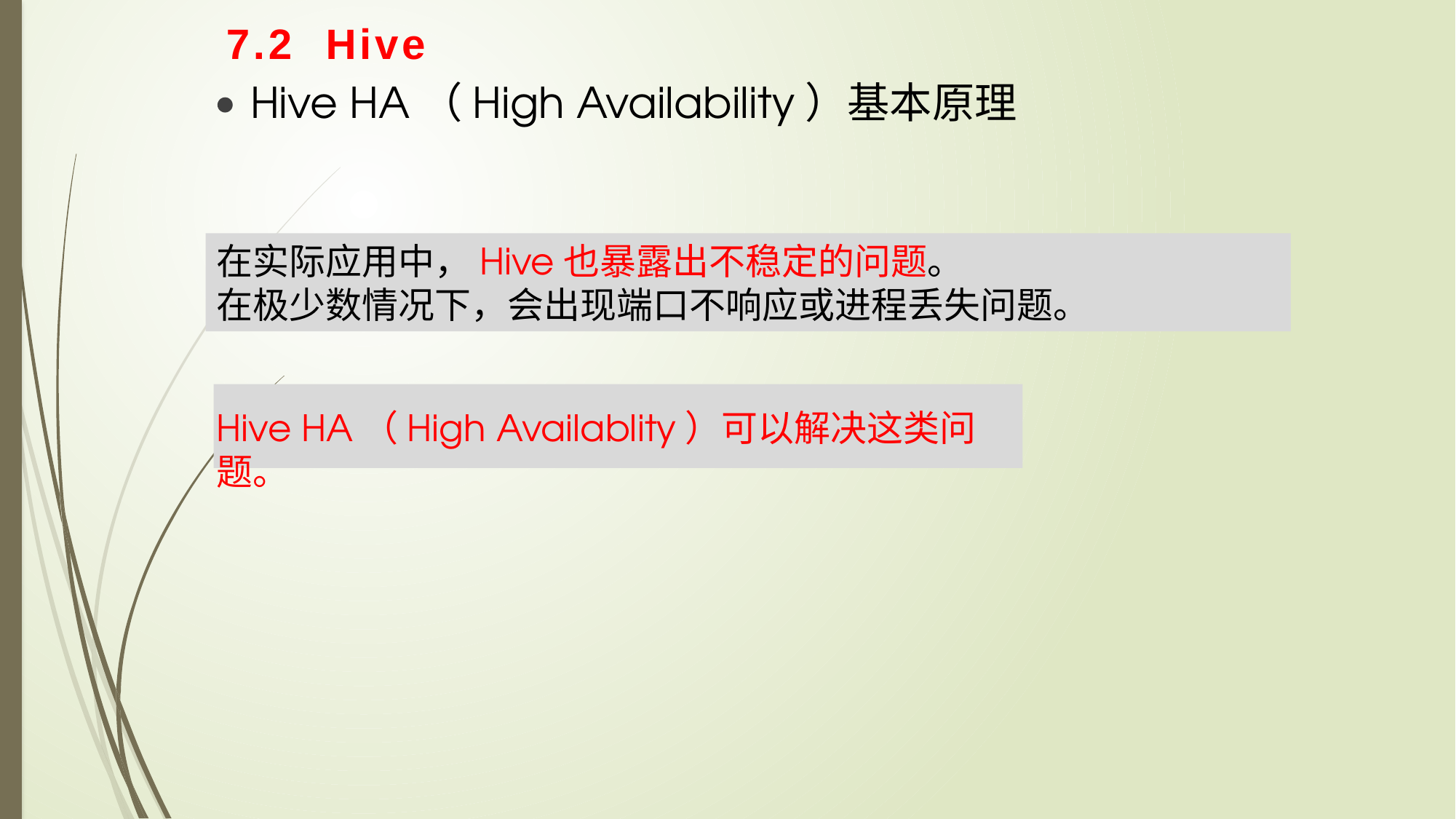

7.2  Hive
Hive HA（High Availability）基本原理

在实际应用中，Hive也暴露出不稳定的问题。
在极少数情况下，会出现端口不响应或进程丢失问题。

Hive HA（High Availablity）可以解决这类问题。